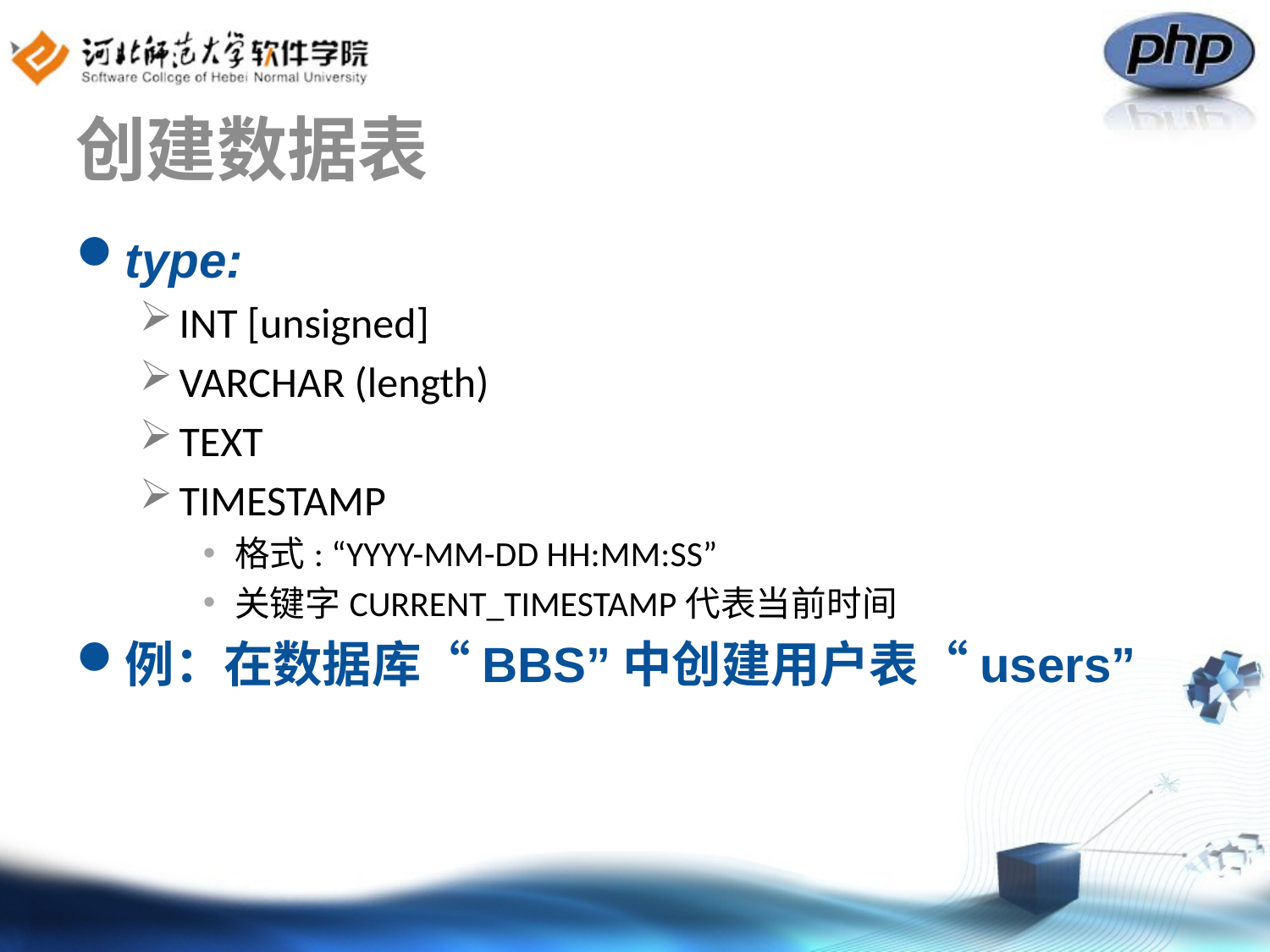

# 创建数据表
type:
INT [unsigned]
VARCHAR (length)
TEXT
TIMESTAMP
格式: “YYYY-MM-DD HH:MM:SS”
关键字CURRENT_TIMESTAMP代表当前时间
例：在数据库“BBS”中创建用户表“users”